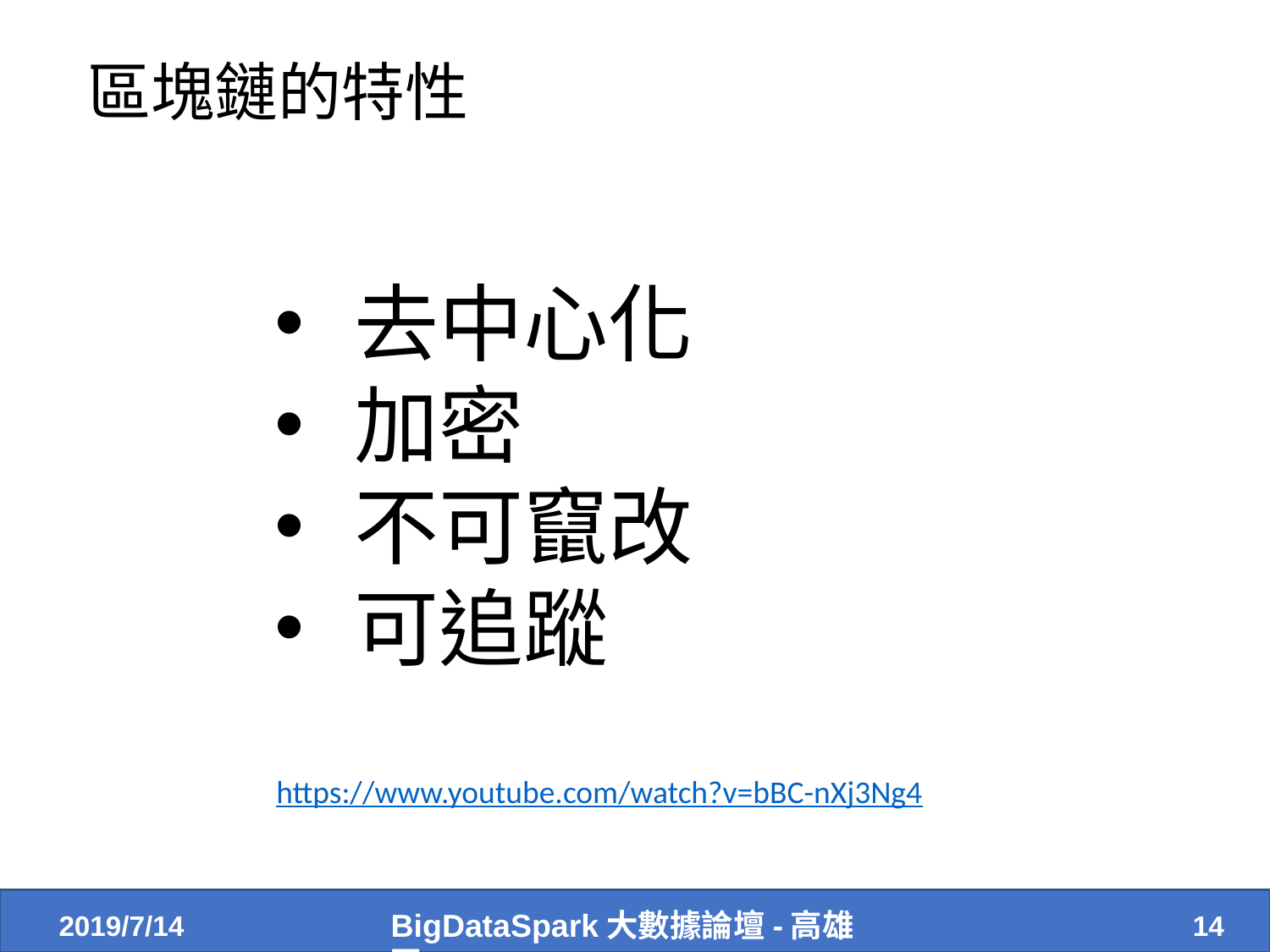

區塊鏈的特性
去中心化
加密
不可竄改
可追蹤
https://www.youtube.com/watch?v=bBC-nXj3Ng4
14
2019/7/14